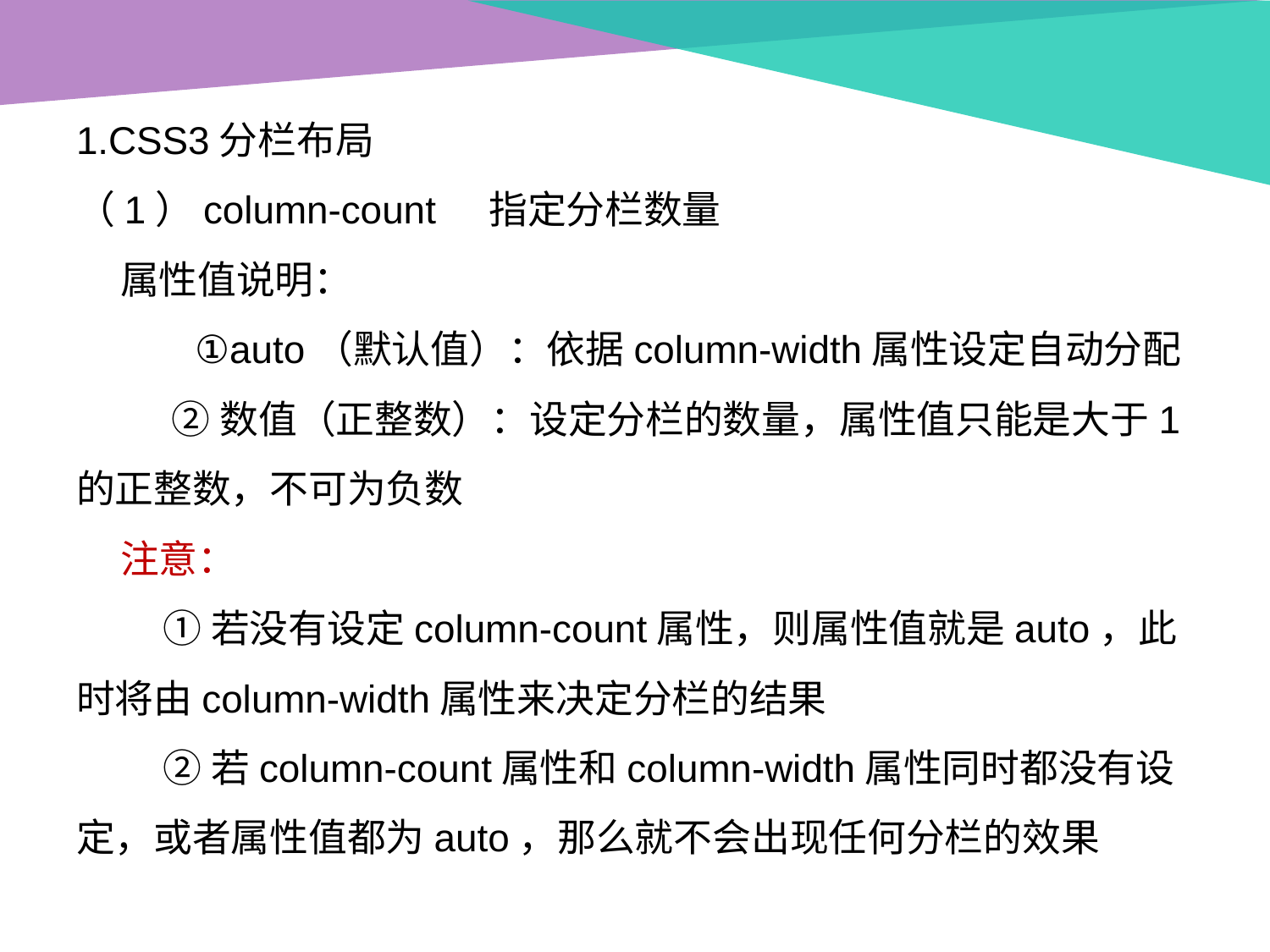

1.CSS3分栏布局
（1）column-count    指定分栏数量
    属性值说明：
           ①auto（默认值）：依据column-width属性设定自动分配
           ②数值（正整数）：设定分栏的数量，属性值只能是大于1的正整数，不可为负数
    注意：
          ①若没有设定column-count属性，则属性值就是auto，此时将由column-width属性来决定分栏的结果
          ②若column-count属性和column-width属性同时都没有设定，或者属性值都为auto，那么就不会出现任何分栏的效果